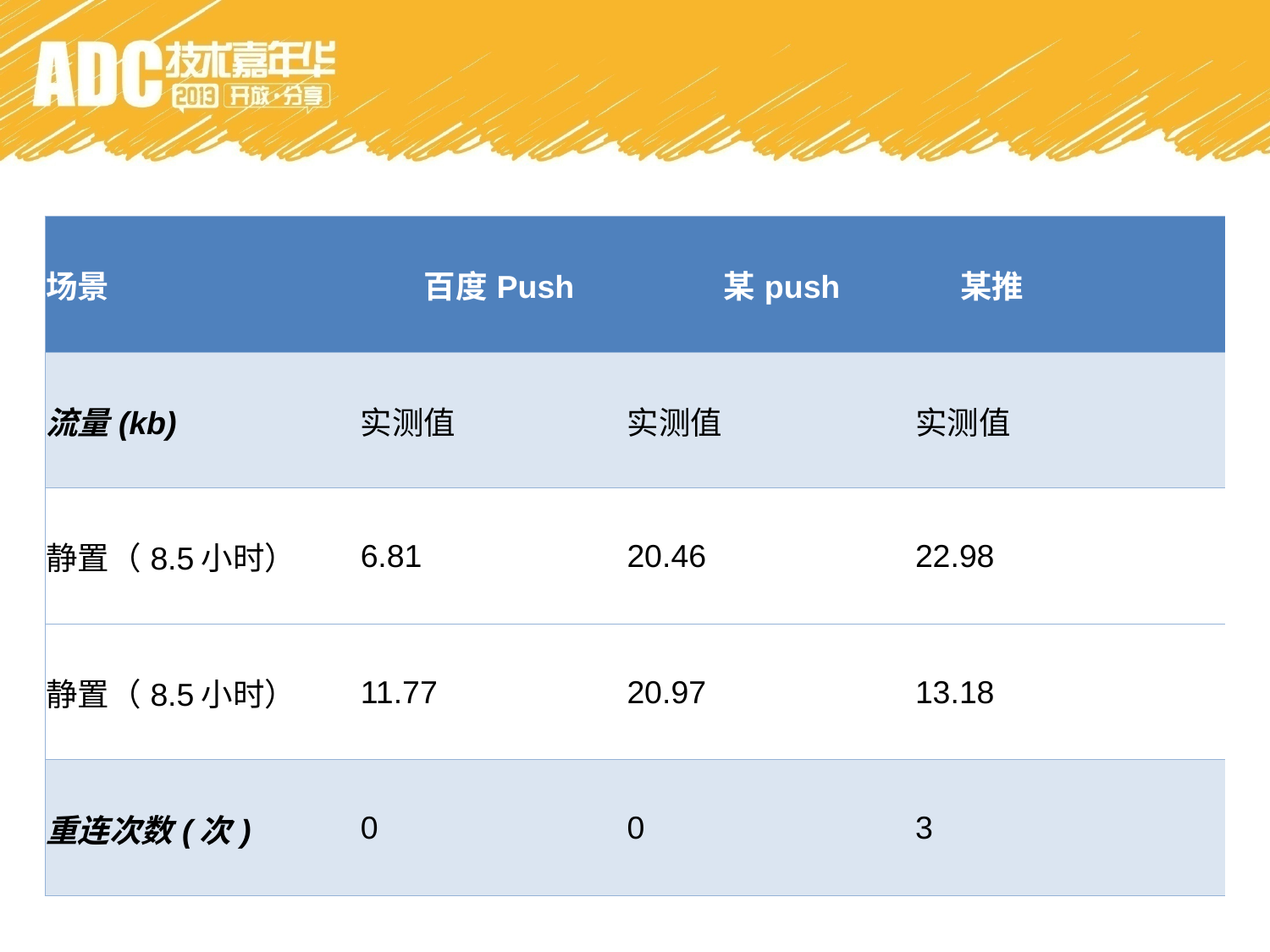

| 场景 | 百度Push | 某push | 某推 |
| --- | --- | --- | --- |
| 流量(kb) | 实测值 | 实测值 | 实测值 |
| 静置（8.5小时） | 6.81 | 20.46 | 22.98 |
| 静置（8.5小时） | 11.77 | 20.97 | 13.18 |
| 重连次数(次) | 0 | 0 | 3 |